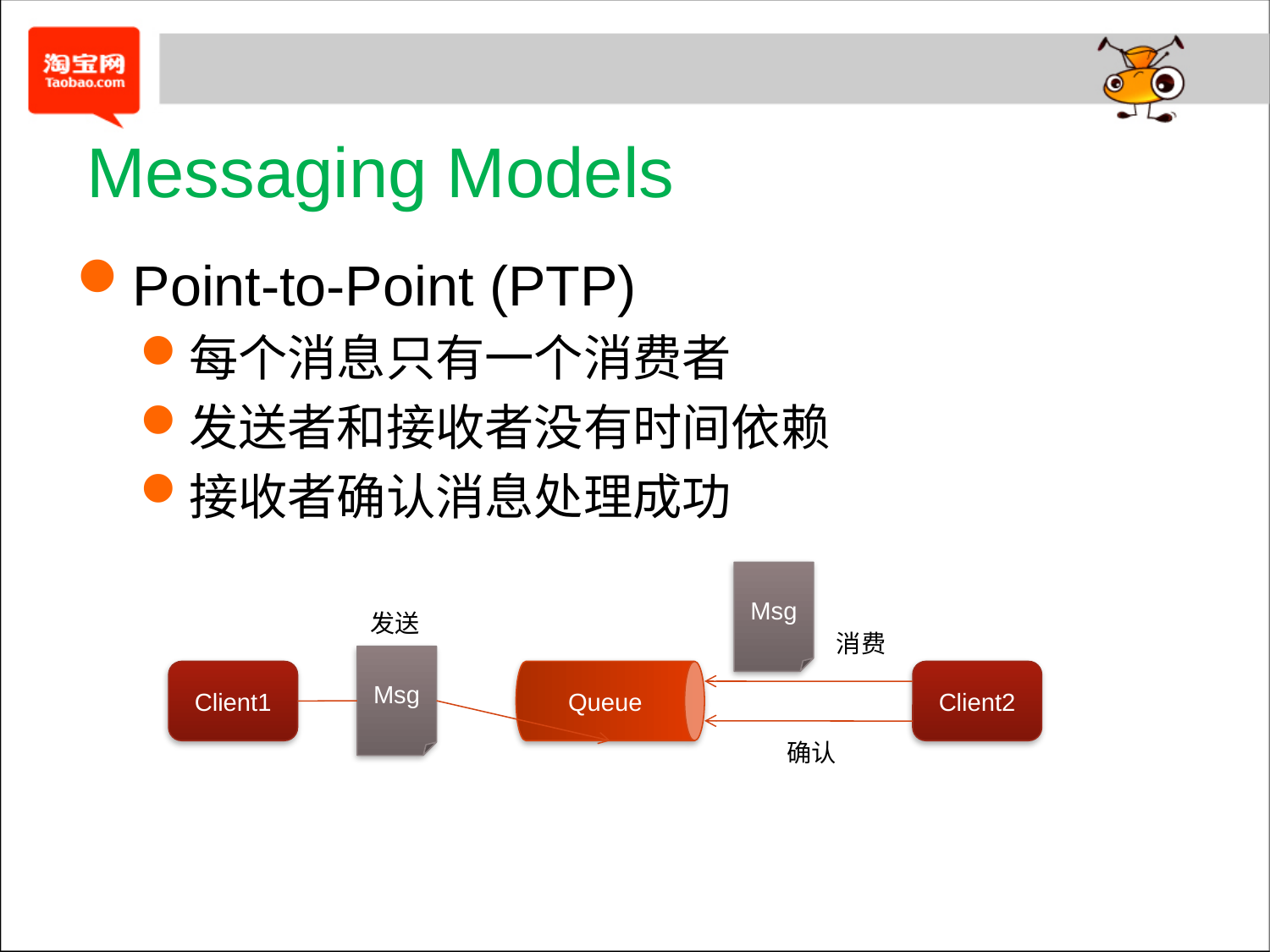

# Messaging Models
Point-to-Point (PTP)
每个消息只有一个消费者
发送者和接收者没有时间依赖
接收者确认消息处理成功
Msg
发送
Queue
消费
Msg
Client1
Client2
确认